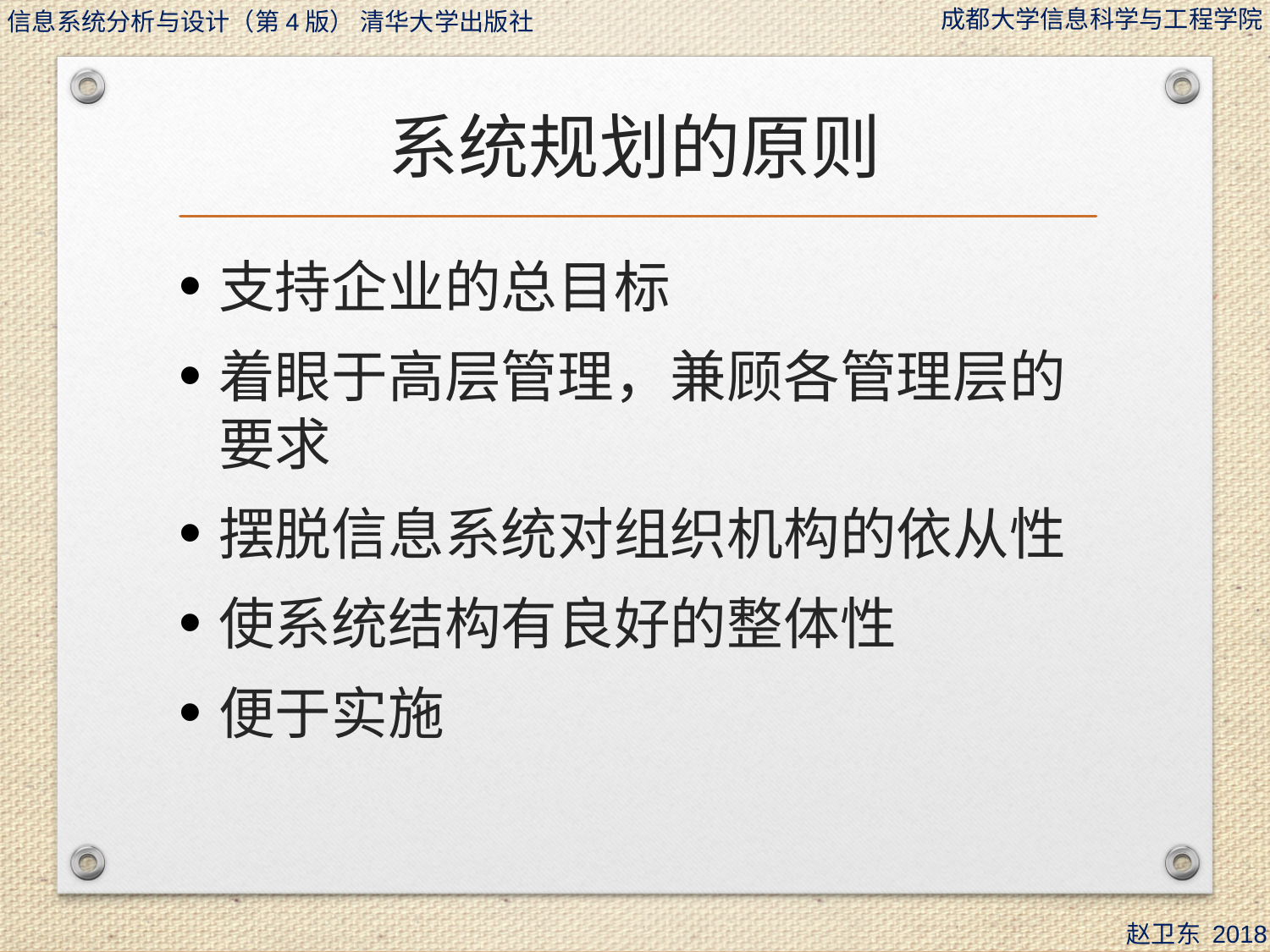

# 系统规划的原则
支持企业的总目标
着眼于高层管理，兼顾各管理层的要求
摆脱信息系统对组织机构的依从性
使系统结构有良好的整体性
便于实施